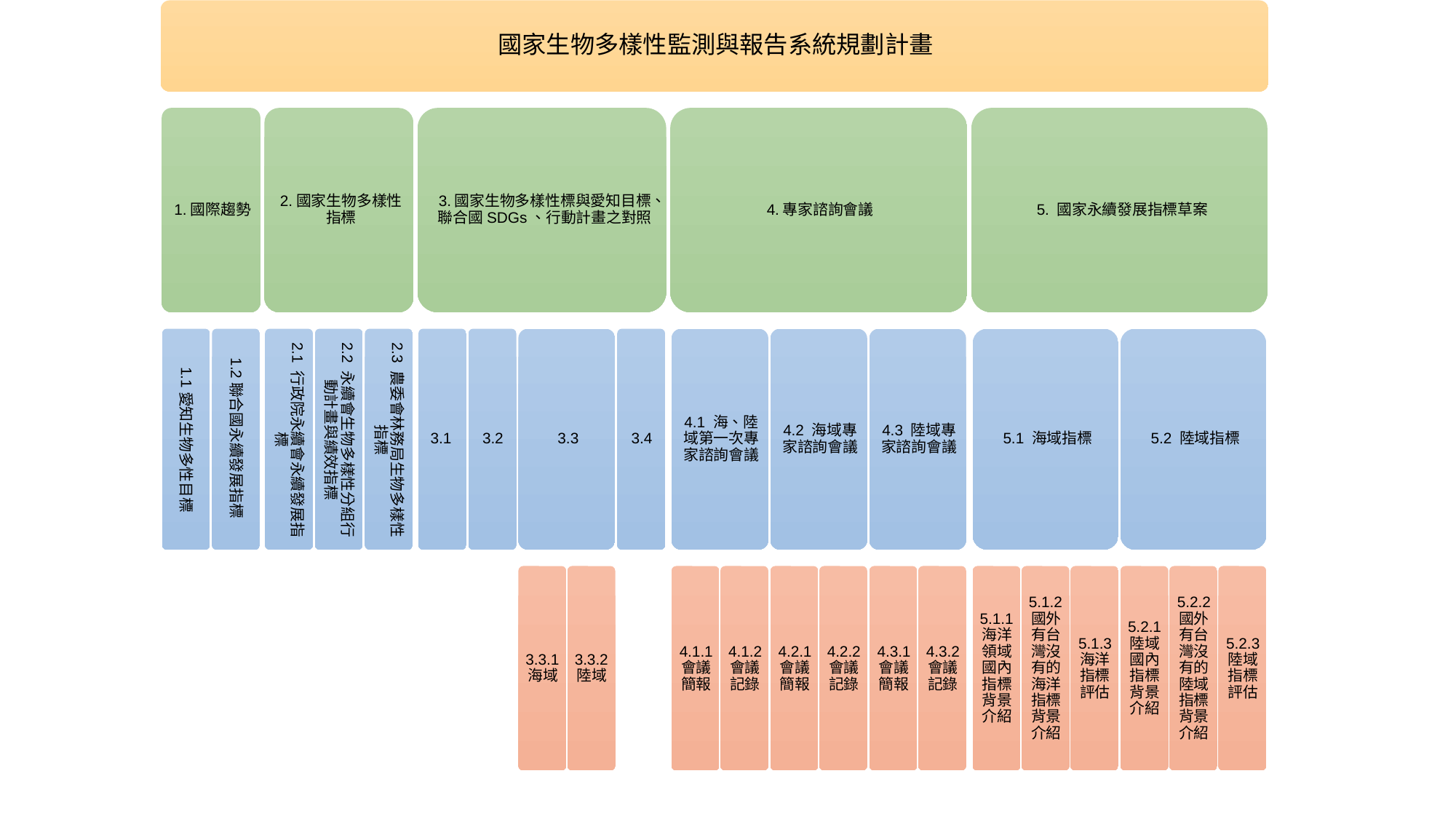

國家生物多樣性監測與報告系統規劃計畫
1.國際趨勢
1.1愛知生物多性目標
1.2聯合國永續發展指標
2.國家生物多樣性指標
2.1 行政院永續會永續發展指標
2.2 永續會生物多樣性分組行動計畫與績效指標
2.3 農委會林務局生物多樣性指標
3.國家生物多樣性標與愛知目標、聯合國SDGs、行動計畫之對照
3.1
3.2
3.3
3.3.1海域
3.3.2陸域
3.4
4.專家諮詢會議
4.1 海、陸域第一次專家諮詢會議
4.1.1 會議簡報
4.1.2 會議記錄
4.2 海域專家諮詢會議
4.2.1 會議簡報
4.2.2 會議記錄
4.3 陸域專家諮詢會議
4.3.1 會議簡報
4.3.2 會議記錄
5. 國家永續發展指標草案
5.1 海域指標
5.1.1海洋領域國內指標背景介紹
5.1.2國外有台灣沒有的海洋指標背景介紹
5.1.3 海洋指標評估
5.2 陸域指標
5.2.1陸域國內指標背景介紹
5.2.2 國外有台灣沒有的陸域指標背景介紹
5.2.3 陸域指標評估